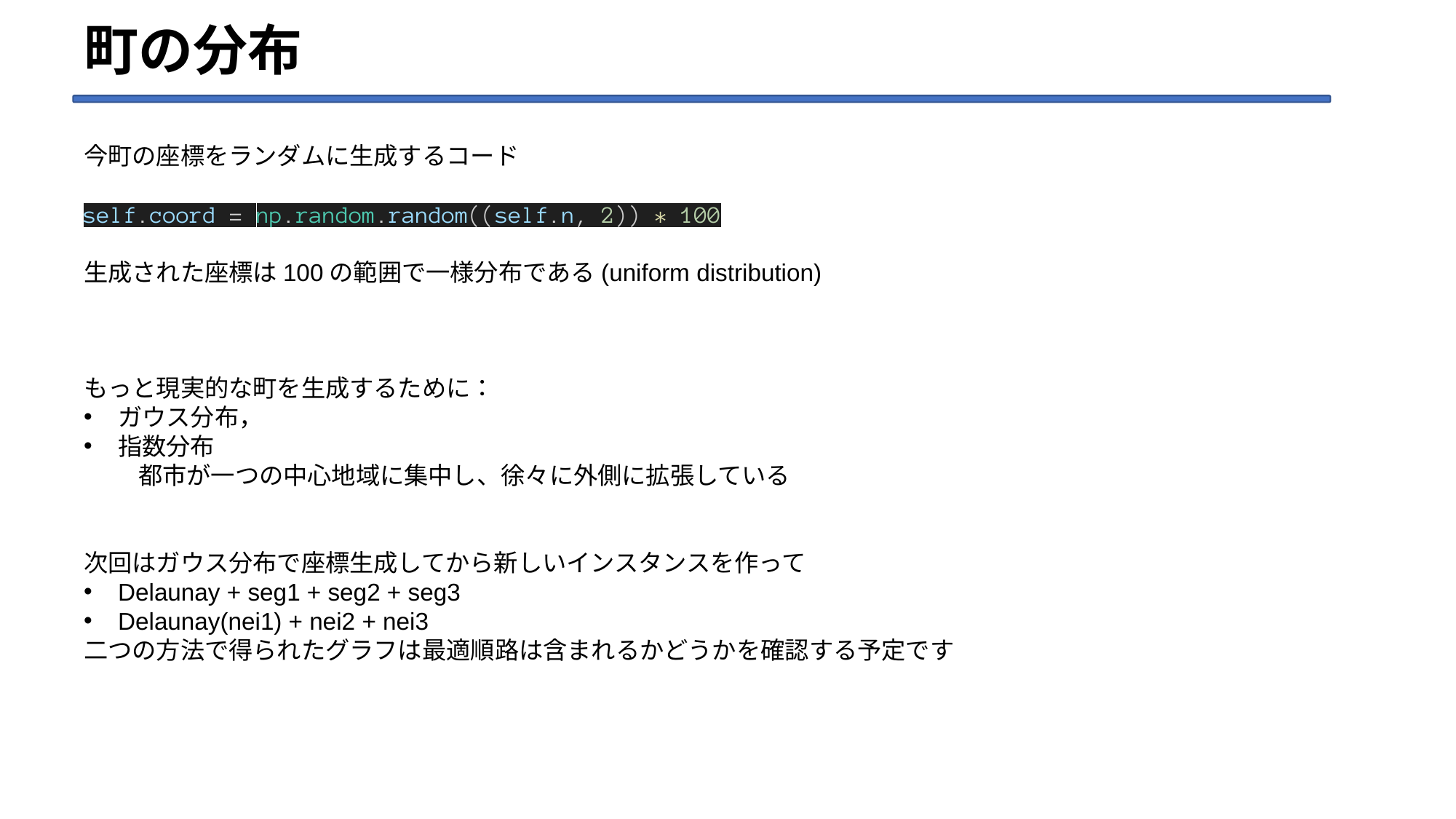

# 町の分布

今町の座標をランダムに生成するコード

self.coord = np.random.random((self.n, 2)) * 100

生成された座標は100の範囲で一様分布である(uniform distribution)

もっと現実的な町を生成するために：
ガウス分布，
指数分布
都市が一つの中心地域に集中し、徐々に外側に拡張している

次回はガウス分布で座標生成してから新しいインスタンスを作って
Delaunay + seg1 + seg2 + seg3
Delaunay(nei1) + nei2 + nei3
二つの方法で得られたグラフは最適順路は含まれるかどうかを確認する予定です